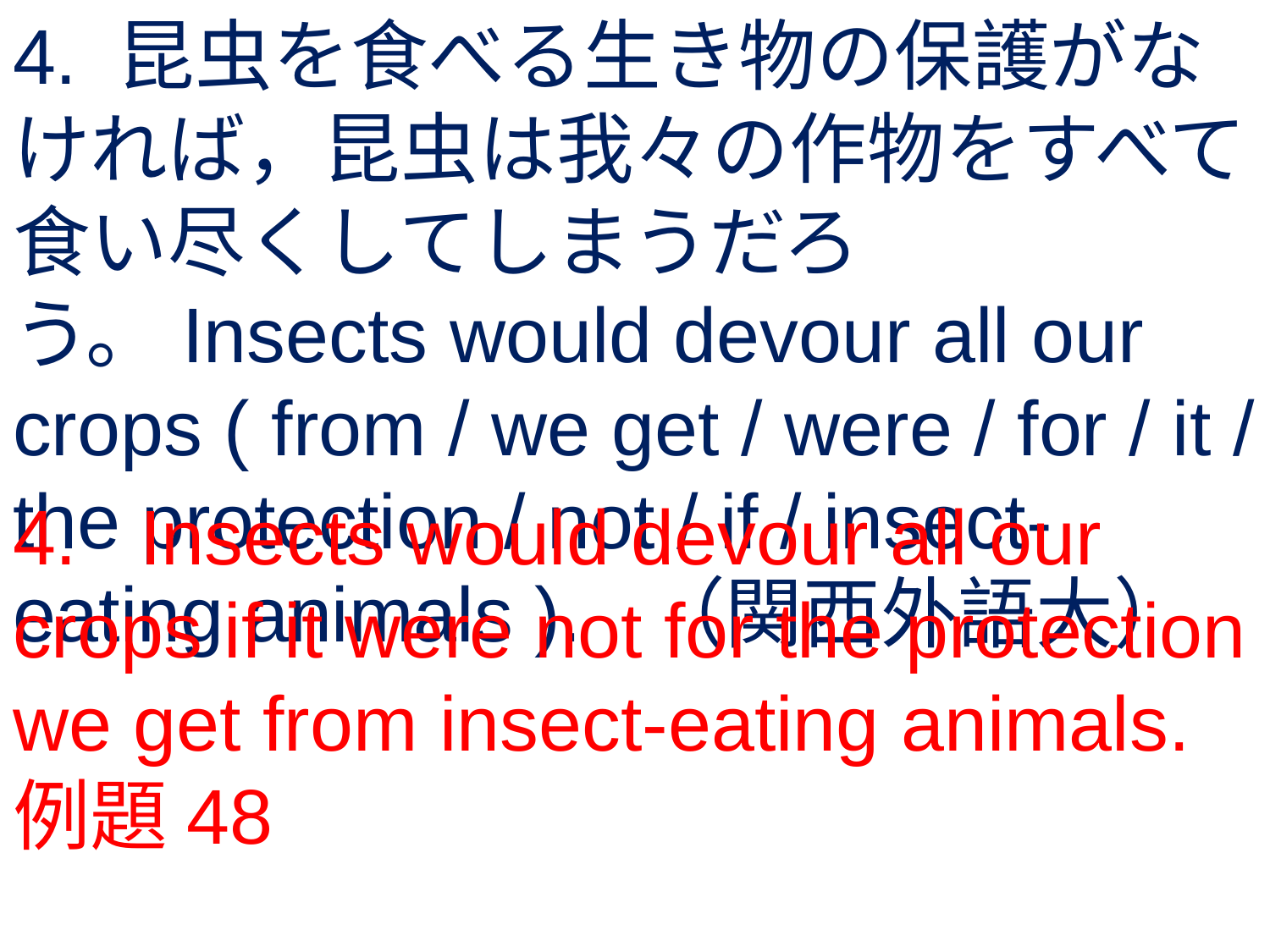

# 4. 昆虫を食べる生き物の保護がなければ，昆虫は我々の作物をすべて食い尽くしてしまうだろう。Insects would devour all our crops ( from / we get / were / for / it / the protection / not / if / insect-eating animals ).	（関西外語大）
4.	Insects would devour all our crops if it were not for the protection we get from insect-eating animals. 例題48